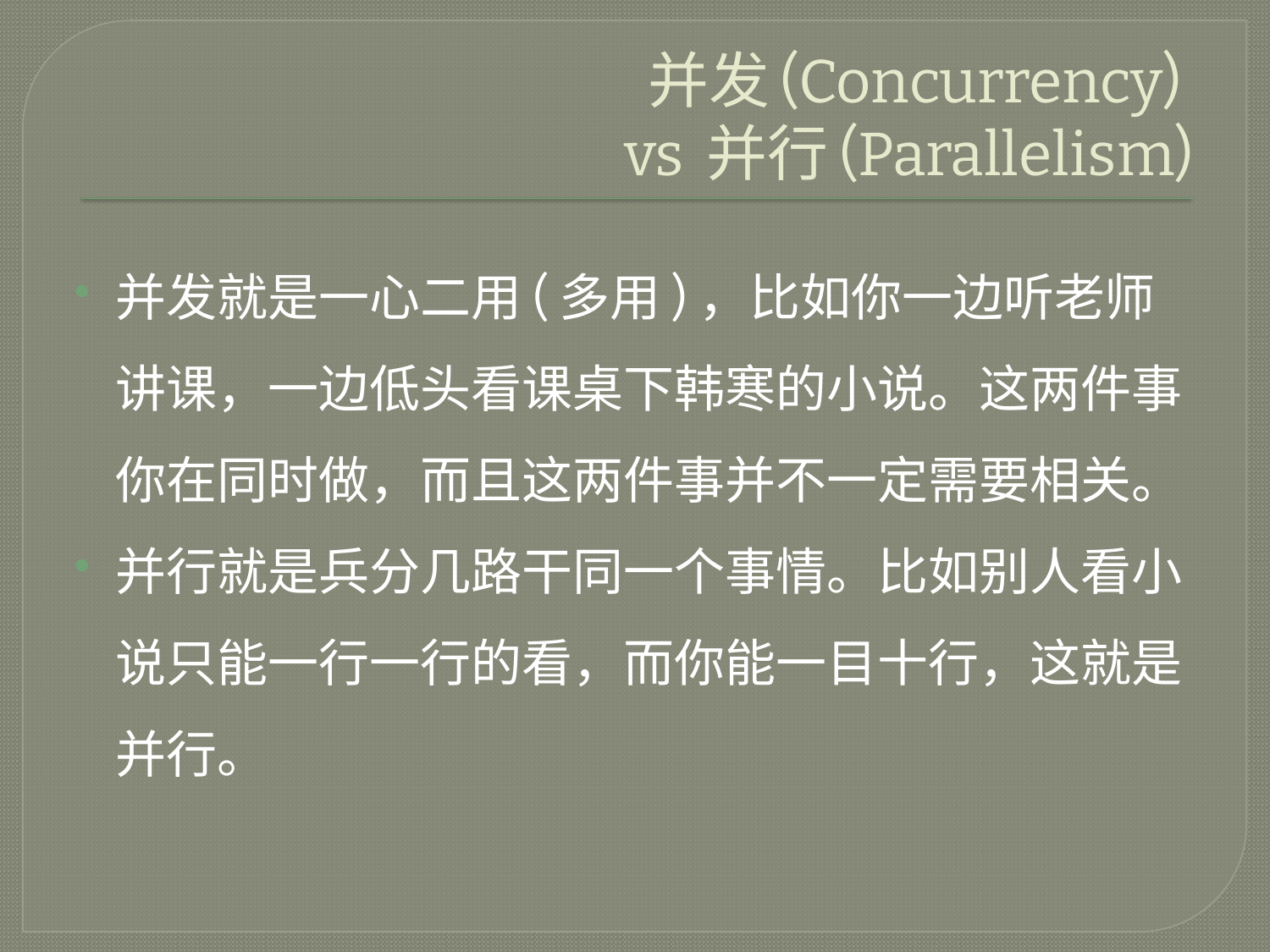

# 并发(Concurrency) vs 并行(Parallelism)
并发就是一心二用(多用)，比如你一边听老师讲课，一边低头看课桌下韩寒的小说。这两件事你在同时做，而且这两件事并不一定需要相关。
并行就是兵分几路干同一个事情。比如别人看小说只能一行一行的看，而你能一目十行，这就是并行。